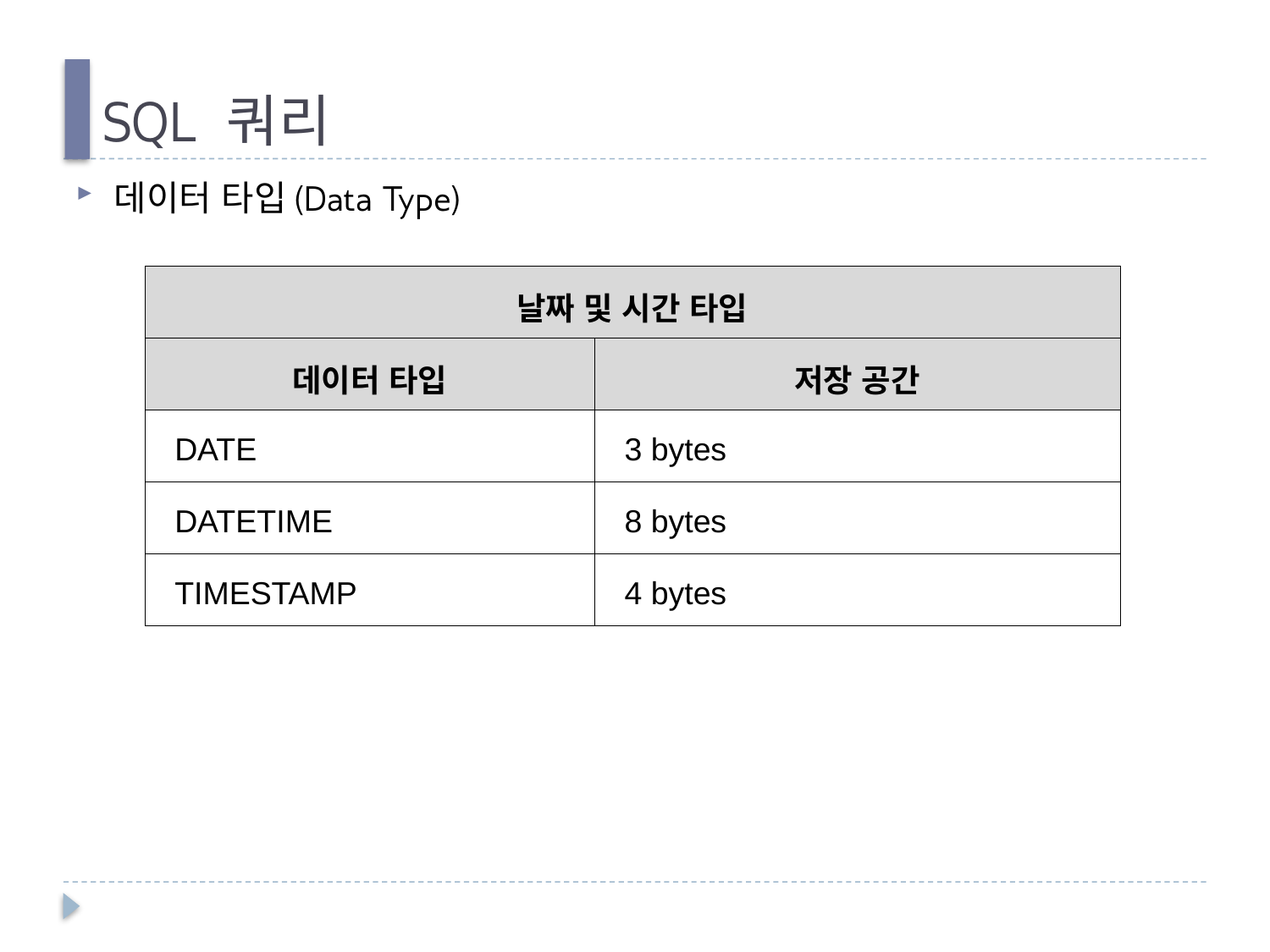

# SQL 쿼리
데이터 타입(Data Type)
| 날짜 및 시간 타입 |  |
| --- | --- |
| 데이터 타입 | 저장 공간 |
| DATE | 3 bytes |
| DATETIME | 8 bytes |
| TIMESTAMP | 4 bytes |